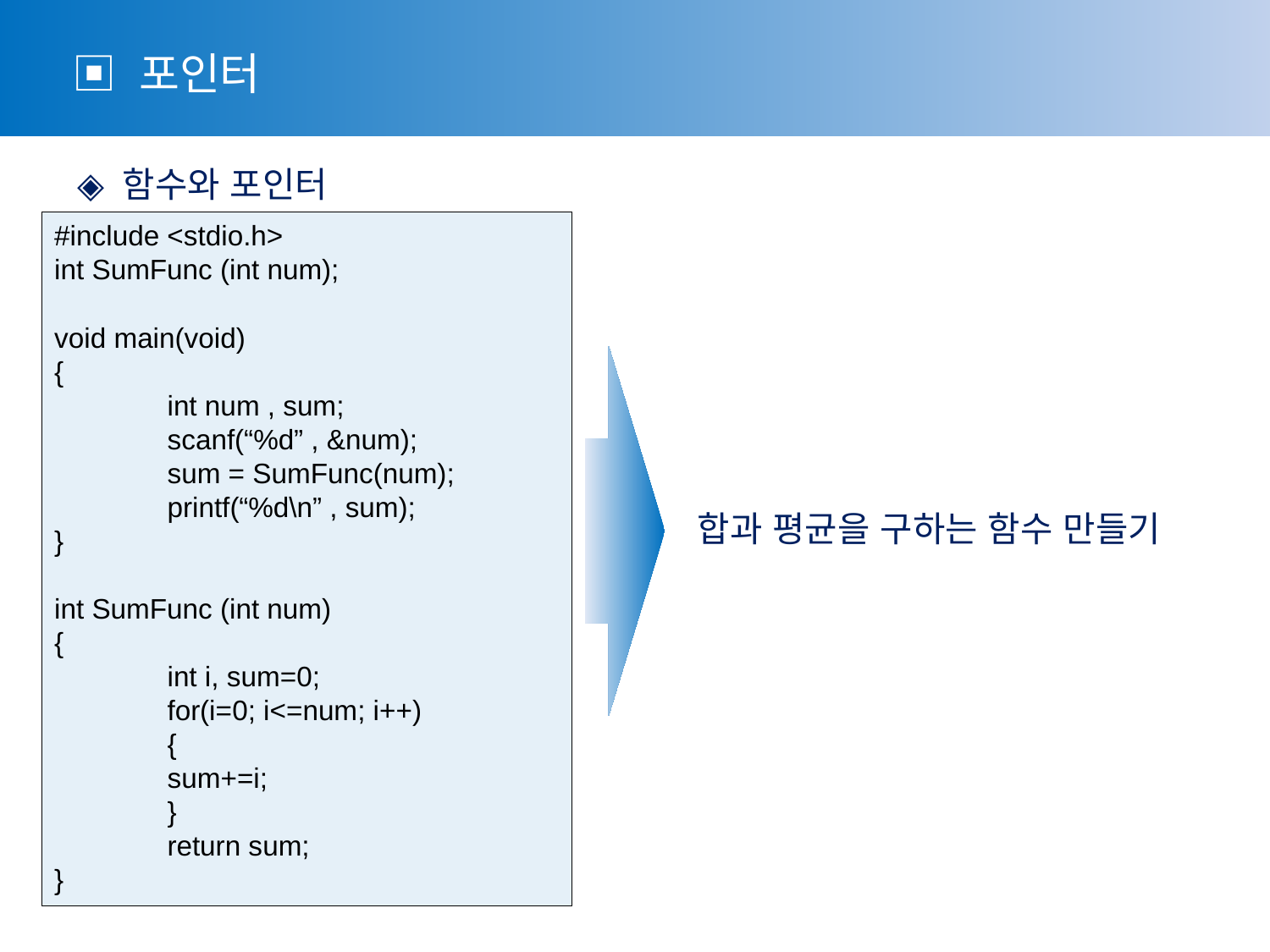

▣ 포인터
 ◈ 함수와 포인터
#include <stdio.h>
int SumFunc (int num);

void main(void)
{
	int num , sum;
	scanf(“%d” , &num);
	sum = SumFunc(num);
	printf(“%d\n” , sum);
}

int SumFunc (int num)
{
	int i, sum=0;
	for(i=0; i<=num; i++)
	{
		sum+=i;
	}
	return sum;
}

합과 평균을 구하는 함수 만들기